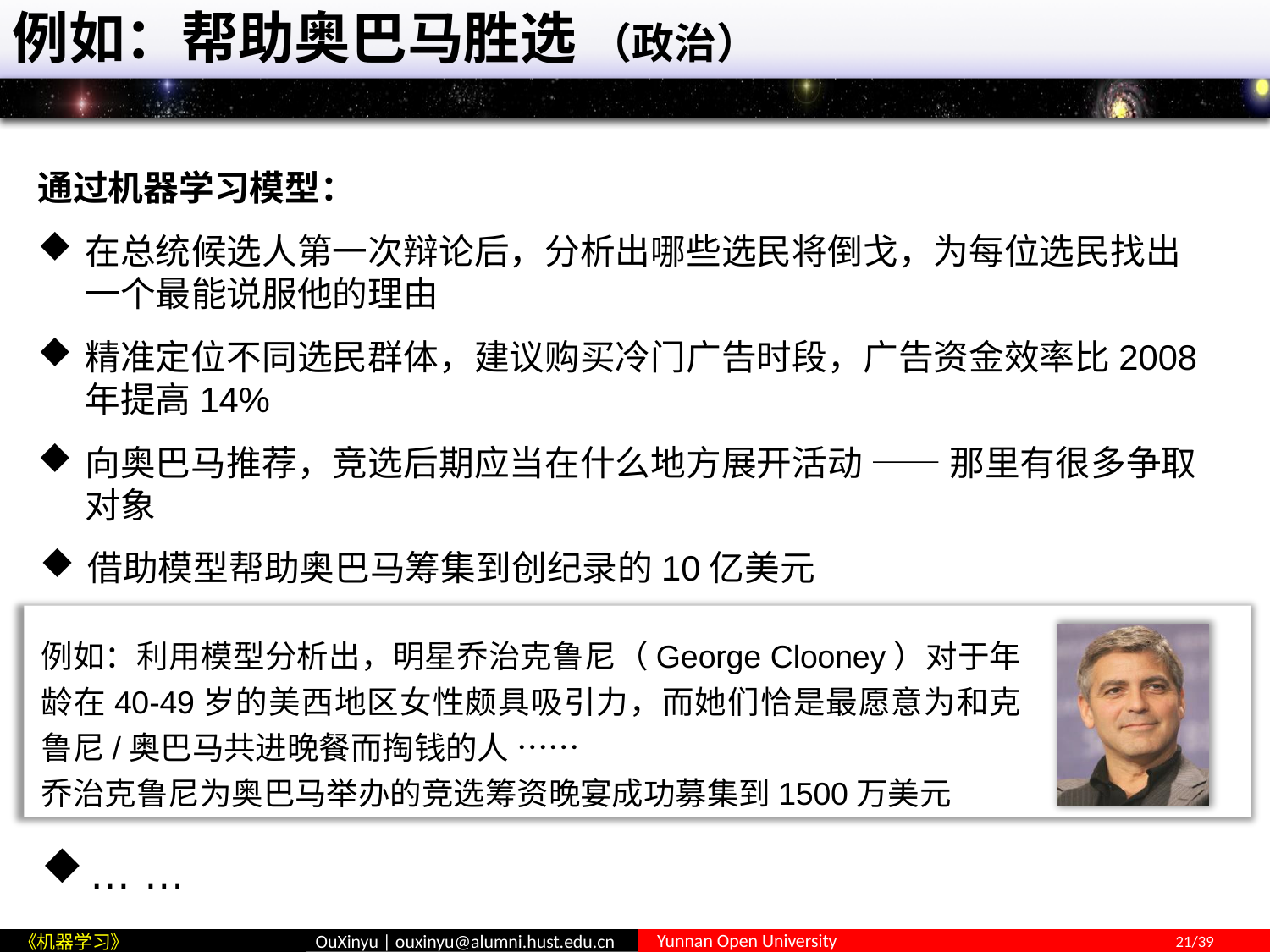

# 例如：帮助奥巴马胜选 （政治）
通过机器学习模型：
在总统候选人第一次辩论后，分析出哪些选民将倒戈，为每位选民找出一个最能说服他的理由
精准定位不同选民群体，建议购买冷门广告时段，广告资金效率比2008年提高14%
向奥巴马推荐，竞选后期应当在什么地方展开活动 —— 那里有很多争取对象
借助模型帮助奥巴马筹集到创纪录的10亿美元

… …

例如：利用模型分析出，明星乔治克鲁尼（George Clooney）对于年龄在40-49岁的美西地区女性颇具吸引力，而她们恰是最愿意为和克鲁尼/奥巴马共进晚餐而掏钱的人 ……
乔治克鲁尼为奥巴马举办的竞选筹资晚宴成功募集到1500万美元